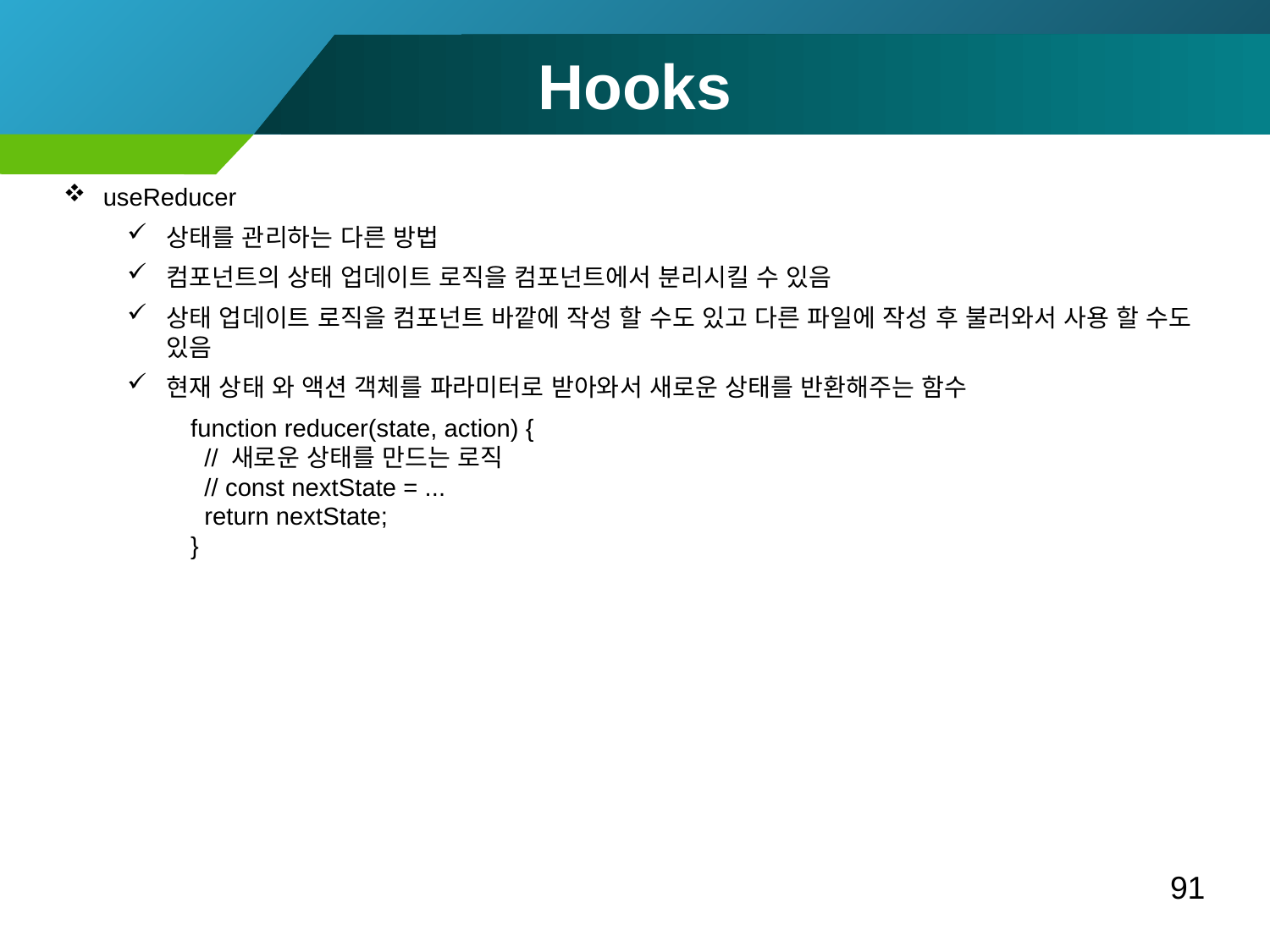

Hooks
useReducer
상태를 관리하는 다른 방법
컴포넌트의 상태 업데이트 로직을 컴포넌트에서 분리시킬 수 있음
상태 업데이트 로직을 컴포넌트 바깥에 작성 할 수도 있고 다른 파일에 작성 후 불러와서 사용 할 수도 있음
현재 상태 와 액션 객체를 파라미터로 받아와서 새로운 상태를 반환해주는 함수
function reducer(state, action) {
  // 새로운 상태를 만드는 로직
  // const nextState = ...
  return nextState;
}
91